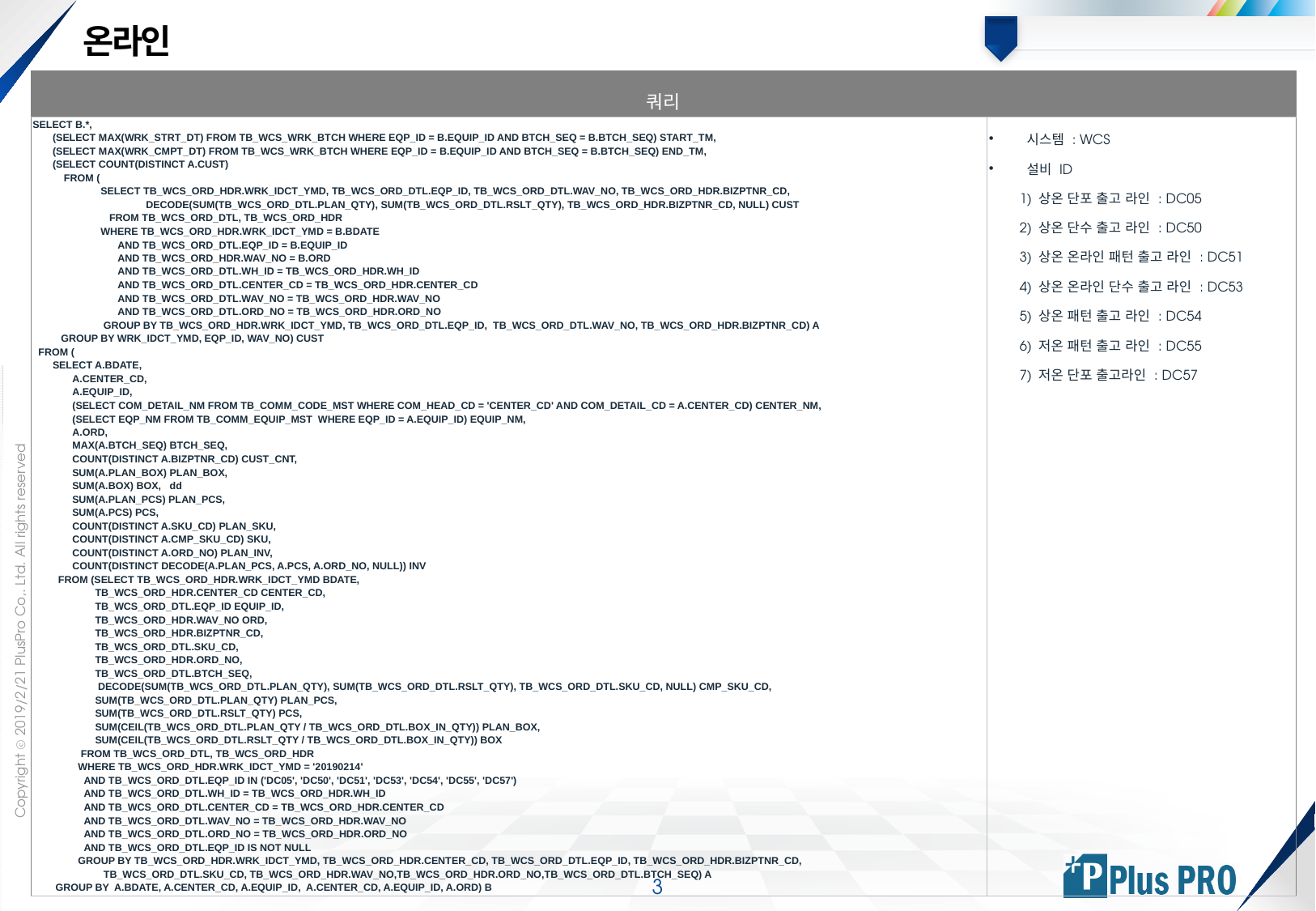

# 온라인

| 쿼리 |  |
| --- | --- |
| SELECT B.\*, (SELECT MAX(WRK\_STRT\_DT) FROM TB\_WCS\_WRK\_BTCH WHERE EQP\_ID = B.EQUIP\_ID AND BTCH\_SEQ = B.BTCH\_SEQ) START\_TM, (SELECT MAX(WRK\_CMPT\_DT) FROM TB\_WCS\_WRK\_BTCH WHERE EQP\_ID = B.EQUIP\_ID AND BTCH\_SEQ = B.BTCH\_SEQ) END\_TM, (SELECT COUNT(DISTINCT A.CUST) FROM ( SELECT TB\_WCS\_ORD\_HDR.WRK\_IDCT\_YMD, TB\_WCS\_ORD\_DTL.EQP\_ID, TB\_WCS\_ORD\_DTL.WAV\_NO, TB\_WCS\_ORD\_HDR.BIZPTNR\_CD, DECODE(SUM(TB\_WCS\_ORD\_DTL.PLAN\_QTY), SUM(TB\_WCS\_ORD\_DTL.RSLT\_QTY), TB\_WCS\_ORD\_HDR.BIZPTNR\_CD, NULL) CUST FROM TB\_WCS\_ORD\_DTL, TB\_WCS\_ORD\_HDR WHERE TB\_WCS\_ORD\_HDR.WRK\_IDCT\_YMD = B.BDATE AND TB\_WCS\_ORD\_DTL.EQP\_ID = B.EQUIP\_ID AND TB\_WCS\_ORD\_HDR.WAV\_NO = B.ORD AND TB\_WCS\_ORD\_DTL.WH\_ID = TB\_WCS\_ORD\_HDR.WH\_ID AND TB\_WCS\_ORD\_DTL.CENTER\_CD = TB\_WCS\_ORD\_HDR.CENTER\_CD AND TB\_WCS\_ORD\_DTL.WAV\_NO = TB\_WCS\_ORD\_HDR.WAV\_NO AND TB\_WCS\_ORD\_DTL.ORD\_NO = TB\_WCS\_ORD\_HDR.ORD\_NO GROUP BY TB\_WCS\_ORD\_HDR.WRK\_IDCT\_YMD, TB\_WCS\_ORD\_DTL.EQP\_ID, TB\_WCS\_ORD\_DTL.WAV\_NO, TB\_WCS\_ORD\_HDR.BIZPTNR\_CD) A GROUP BY WRK\_IDCT\_YMD, EQP\_ID, WAV\_NO) CUST FROM ( SELECT A.BDATE, A.CENTER\_CD, A.EQUIP\_ID, (SELECT COM\_DETAIL\_NM FROM TB\_COMM\_CODE\_MST WHERE COM\_HEAD\_CD = 'CENTER\_CD' AND COM\_DETAIL\_CD = A.CENTER\_CD) CENTER\_NM, (SELECT EQP\_NM FROM TB\_COMM\_EQUIP\_MST WHERE EQP\_ID = A.EQUIP\_ID) EQUIP\_NM, A.ORD, MAX(A.BTCH\_SEQ) BTCH\_SEQ, COUNT(DISTINCT A.BIZPTNR\_CD) CUST\_CNT, SUM(A.PLAN\_BOX) PLAN\_BOX, SUM(A.BOX) BOX, dd SUM(A.PLAN\_PCS) PLAN\_PCS, SUM(A.PCS) PCS, COUNT(DISTINCT A.SKU\_CD) PLAN\_SKU, COUNT(DISTINCT A.CMP\_SKU\_CD) SKU, COUNT(DISTINCT A.ORD\_NO) PLAN\_INV, COUNT(DISTINCT DECODE(A.PLAN\_PCS, A.PCS, A.ORD\_NO, NULL)) INV FROM (SELECT TB\_WCS\_ORD\_HDR.WRK\_IDCT\_YMD BDATE, TB\_WCS\_ORD\_HDR.CENTER\_CD CENTER\_CD, TB\_WCS\_ORD\_DTL.EQP\_ID EQUIP\_ID, TB\_WCS\_ORD\_HDR.WAV\_NO ORD, TB\_WCS\_ORD\_HDR.BIZPTNR\_CD, TB\_WCS\_ORD\_DTL.SKU\_CD, TB\_WCS\_ORD\_HDR.ORD\_NO, TB\_WCS\_ORD\_DTL.BTCH\_SEQ, DECODE(SUM(TB\_WCS\_ORD\_DTL.PLAN\_QTY), SUM(TB\_WCS\_ORD\_DTL.RSLT\_QTY), TB\_WCS\_ORD\_DTL.SKU\_CD, NULL) CMP\_SKU\_CD, SUM(TB\_WCS\_ORD\_DTL.PLAN\_QTY) PLAN\_PCS, SUM(TB\_WCS\_ORD\_DTL.RSLT\_QTY) PCS, SUM(CEIL(TB\_WCS\_ORD\_DTL.PLAN\_QTY / TB\_WCS\_ORD\_DTL.BOX\_IN\_QTY)) PLAN\_BOX, SUM(CEIL(TB\_WCS\_ORD\_DTL.RSLT\_QTY / TB\_WCS\_ORD\_DTL.BOX\_IN\_QTY)) BOX FROM TB\_WCS\_ORD\_DTL, TB\_WCS\_ORD\_HDR WHERE TB\_WCS\_ORD\_HDR.WRK\_IDCT\_YMD = '20190214' AND TB\_WCS\_ORD\_DTL.EQP\_ID IN ('DC05', 'DC50', 'DC51', 'DC53', 'DC54', 'DC55', 'DC57') AND TB\_WCS\_ORD\_DTL.WH\_ID = TB\_WCS\_ORD\_HDR.WH\_ID AND TB\_WCS\_ORD\_DTL.CENTER\_CD = TB\_WCS\_ORD\_HDR.CENTER\_CD AND TB\_WCS\_ORD\_DTL.WAV\_NO = TB\_WCS\_ORD\_HDR.WAV\_NO AND TB\_WCS\_ORD\_DTL.ORD\_NO = TB\_WCS\_ORD\_HDR.ORD\_NO AND TB\_WCS\_ORD\_DTL.EQP\_ID IS NOT NULL GROUP BY TB\_WCS\_ORD\_HDR.WRK\_IDCT\_YMD, TB\_WCS\_ORD\_HDR.CENTER\_CD, TB\_WCS\_ORD\_DTL.EQP\_ID, TB\_WCS\_ORD\_HDR.BIZPTNR\_CD, TB\_WCS\_ORD\_DTL.SKU\_CD, TB\_WCS\_ORD\_HDR.WAV\_NO,TB\_WCS\_ORD\_HDR.ORD\_NO,TB\_WCS\_ORD\_DTL.BTCH\_SEQ) A GROUP BY A.BDATE, A.CENTER\_CD, A.EQUIP\_ID, A.CENTER\_CD, A.EQUIP\_ID, A.ORD) B | 시스템 : WCS 설비 ID 1) 상온 단포 출고 라인 : DC05 2) 상온 단수 출고 라인 : DC50 3) 상온 온라인 패턴 출고 라인 : DC51 4) 상온 온라인 단수 출고 라인 : DC53 5) 상온 패턴 출고 라인 : DC54 6) 저온 패턴 출고 라인 : DC55 7) 저온 단포 출고라인 : DC57 |
3